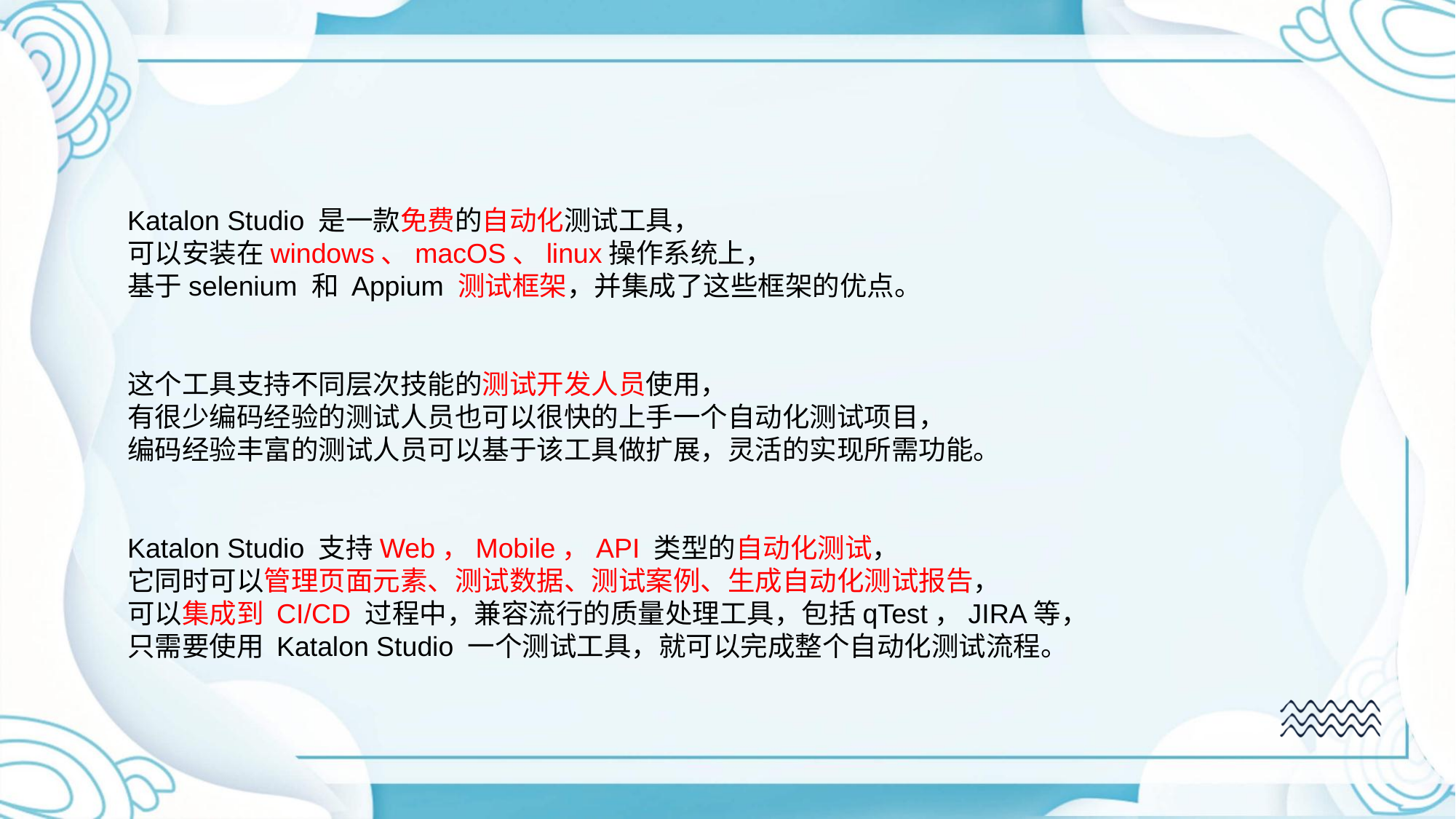

Katalon Studio 是一款免费的自动化测试工具，
可以安装在windows、macOS、linux操作系统上，
基于selenium 和 Appium 测试框架，并集成了这些框架的优点。

这个工具支持不同层次技能的测试开发人员使用，
有很少编码经验的测试人员也可以很快的上手一个自动化测试项目，
编码经验丰富的测试人员可以基于该工具做扩展，灵活的实现所需功能。

Katalon Studio 支持Web，Mobile，API 类型的自动化测试，
它同时可以管理页面元素、测试数据、测试案例、生成自动化测试报告，
可以集成到 CI/CD 过程中，兼容流行的质量处理工具，包括qTest，JIRA等，
只需要使用 Katalon Studio 一个测试工具，就可以完成整个自动化测试流程。